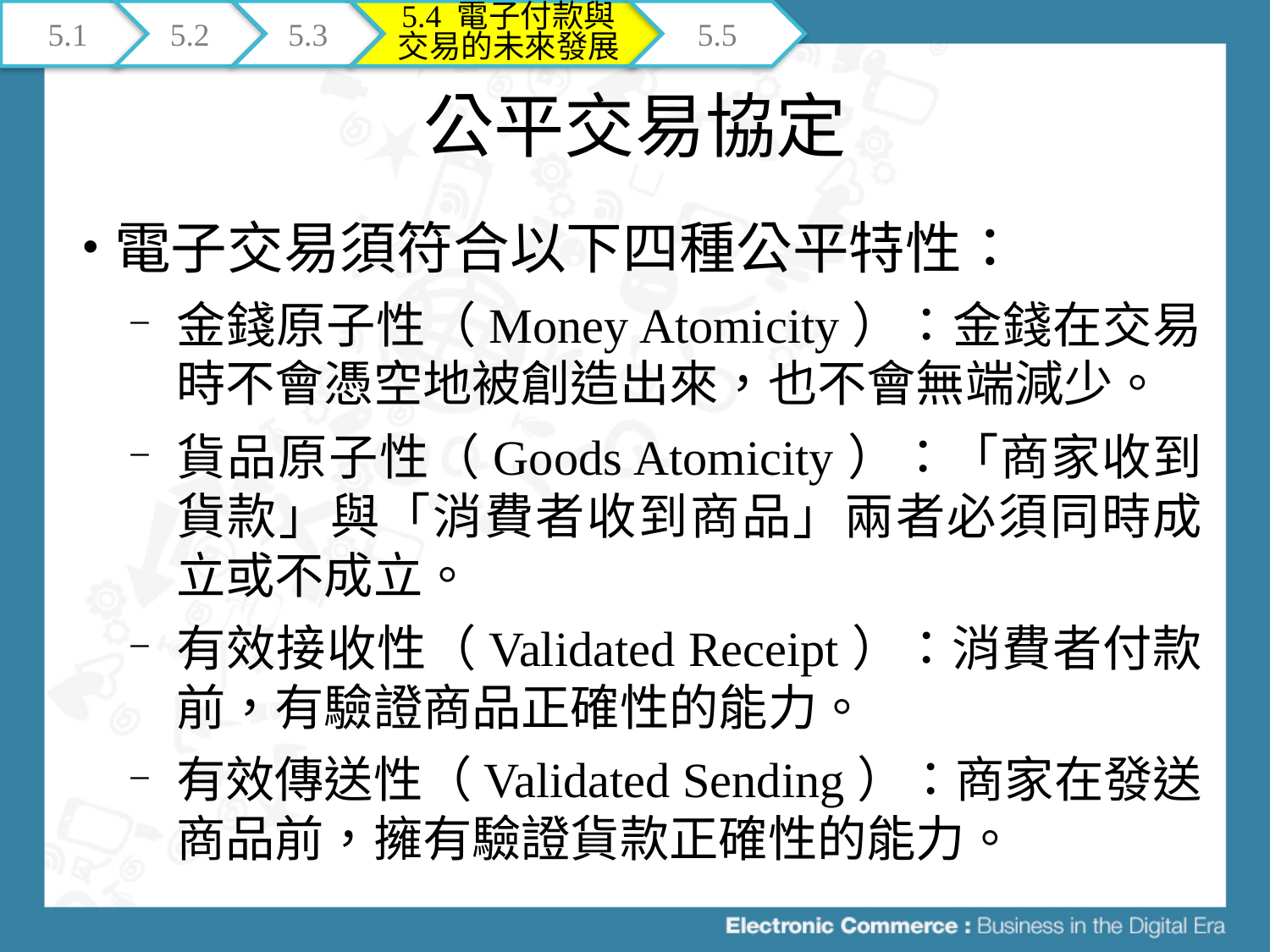

5.1
5.2
5.3
5.4 電子付款與交易的未來發展
5.5
# 公平交易協定
電子交易須符合以下四種公平特性：
金錢原子性（Money Atomicity）：金錢在交易時不會憑空地被創造出來，也不會無端減少。
貨品原子性（Goods Atomicity）：「商家收到貨款」與「消費者收到商品」兩者必須同時成立或不成立。
有效接收性（Validated Receipt）：消費者付款前，有驗證商品正確性的能力。
有效傳送性（Validated Sending）：商家在發送商品前，擁有驗證貨款正確性的能力。